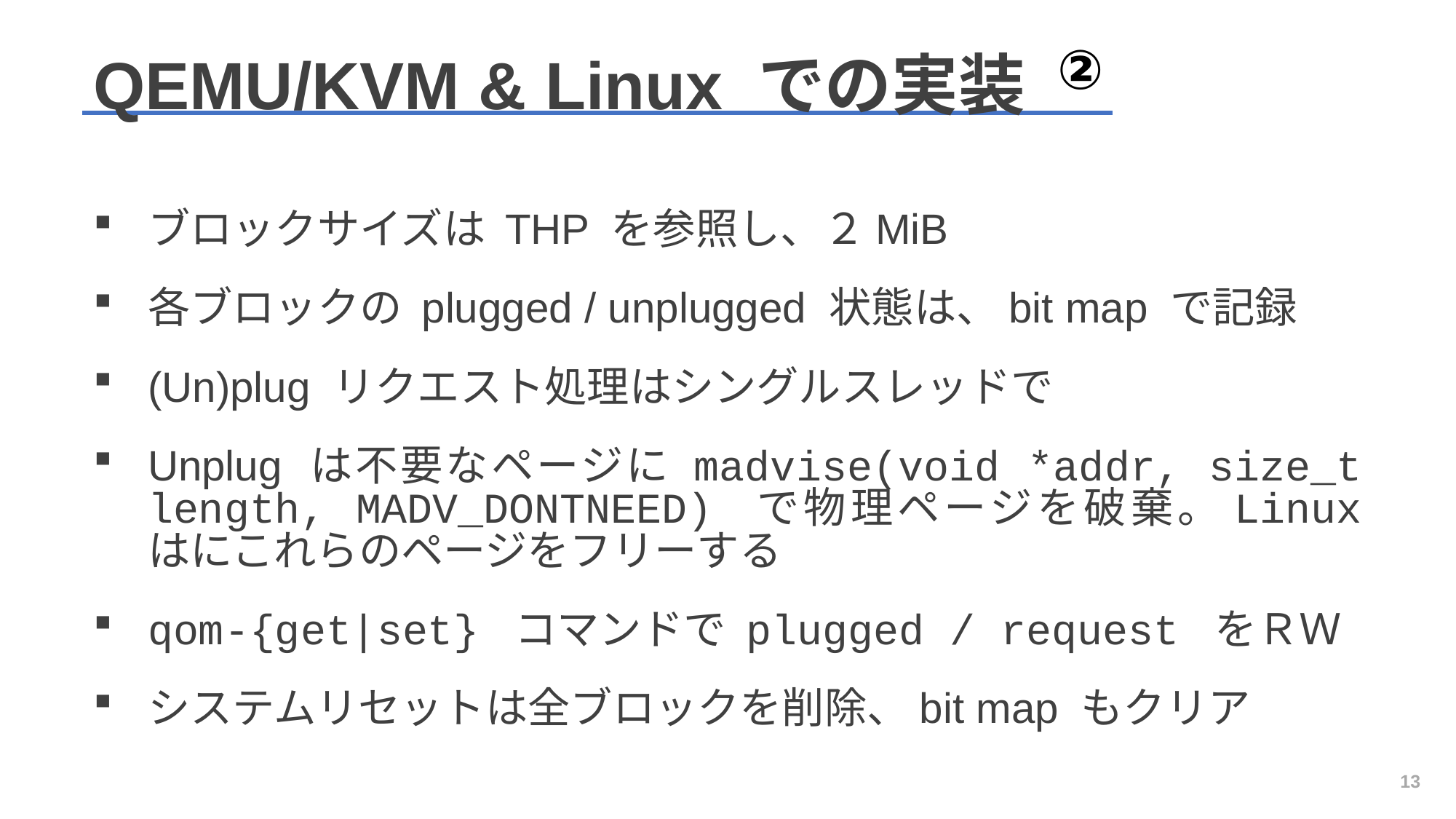

②
# QEMU/KVM & Linux での実装
ブロックサイズは THP を参照し、２MiB
各ブロックの plugged / unplugged 状態は、bit map で記録
(Un)plug リクエスト処理はシングルスレッドで
Unplug は不要なページに madvise(void *addr, size_t length, MADV_DONTNEED) で物理ページを破棄。Linux はにこれらのページをフリーする
qom-{get|set} コマンドで plugged / request をＲＷ
システムリセットは全ブロックを削除、bit map もクリア

13